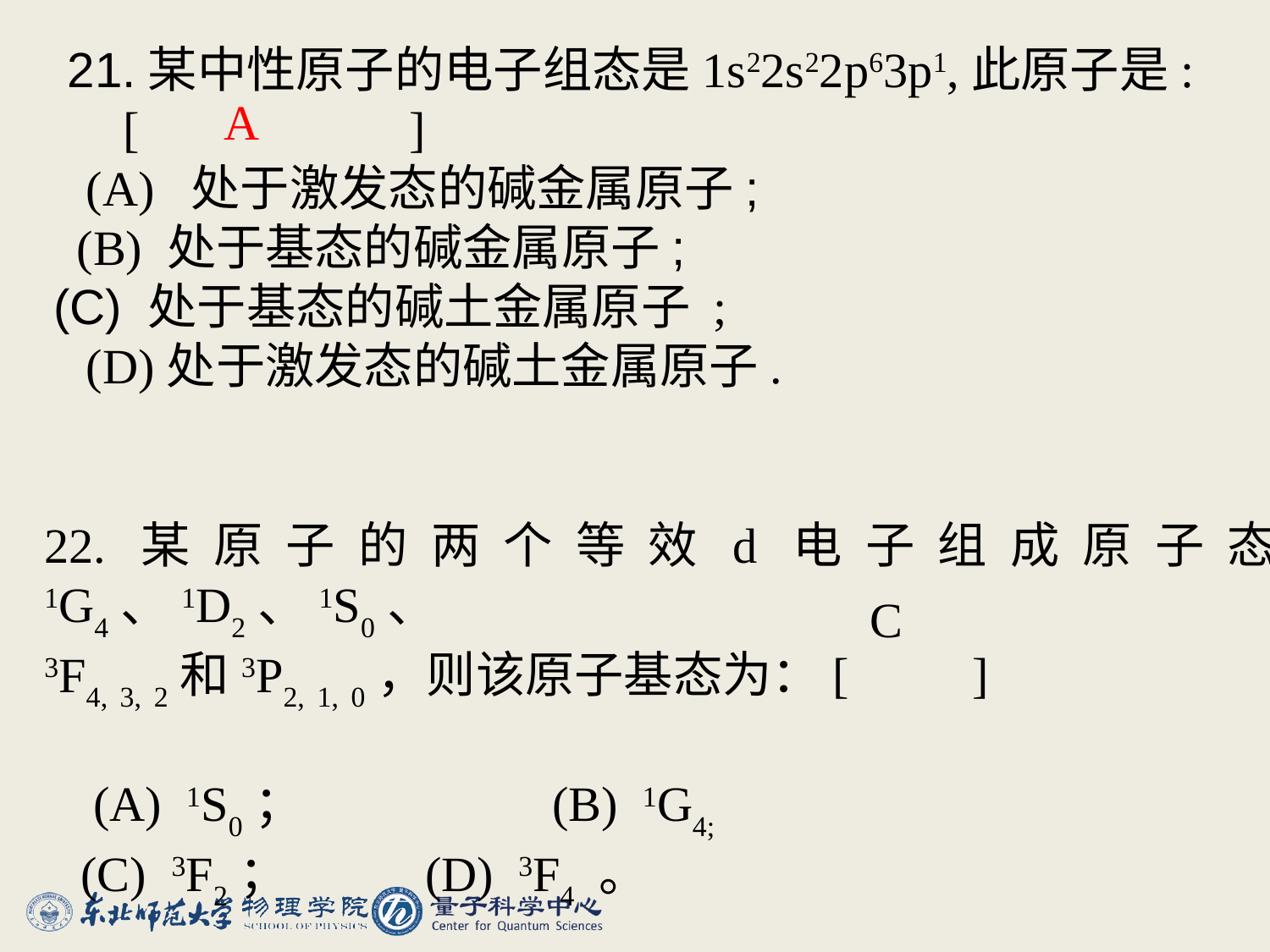

21.某中性原子的电子组态是1s22s22p63p1,此原子是:
         [                      ]
      (A)  处于激发态的碱金属原子;
     (B) 处于基态的碱金属原子;
   (C) 处于基态的碱土金属原子 ;
      (D)处于激发态的碱土金属原子.
#
A

22.某原子的两个等效d电子组成原子态1G4、1D2、1S0、
3F4, 3, 2和3P2, 1, 0，则该原子基态为：[          ]

    (A)  1S0；	   	(B)  1G4;
   (C)  3F2；   	(D)  3F4 。
C